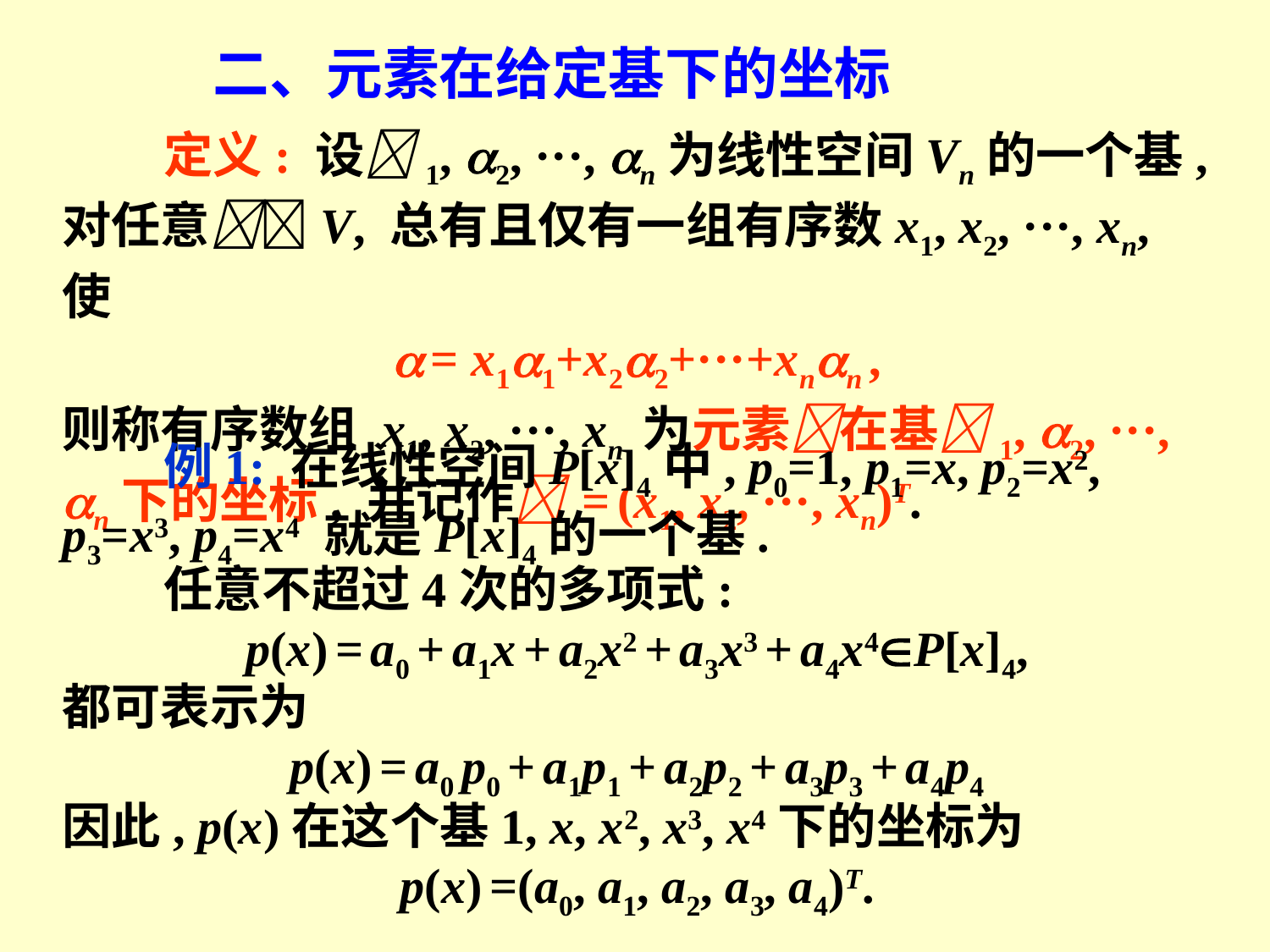

二、元素在给定基下的坐标
        定义: 设α1, α2, ···, αn为线性空间Vn的一个基, 对任意α∈V, 总有且仅有一组有序数x1, x2, ···, xn, 使
α = x1α1+x2α2+···+xnαn ,
则称有序数组 x1, x2, ···, xn 为元素α在基α1, α2, ···, αn下的坐标, 并记作α = (x1, x2, ···, xn)T.
        例1: 在线性空间P[x]4中, p0=1, p1=x, p2=x2, p3=x3, p4=x4 就是P[x]4的一个基.
        任意不超过4次的多项式:
p(x) = a0 + a1x + a2x2 + a3x3 + a4x4∈P[x]4,
都可表示为
p(x) = a0 p0 + a1p1 + a2p2 + a3p3 + a4p4
因此, p(x)在这个基1, x, x2, x3, x4下的坐标为
p(x) =(a0, a1, a2, a3, a4)T.